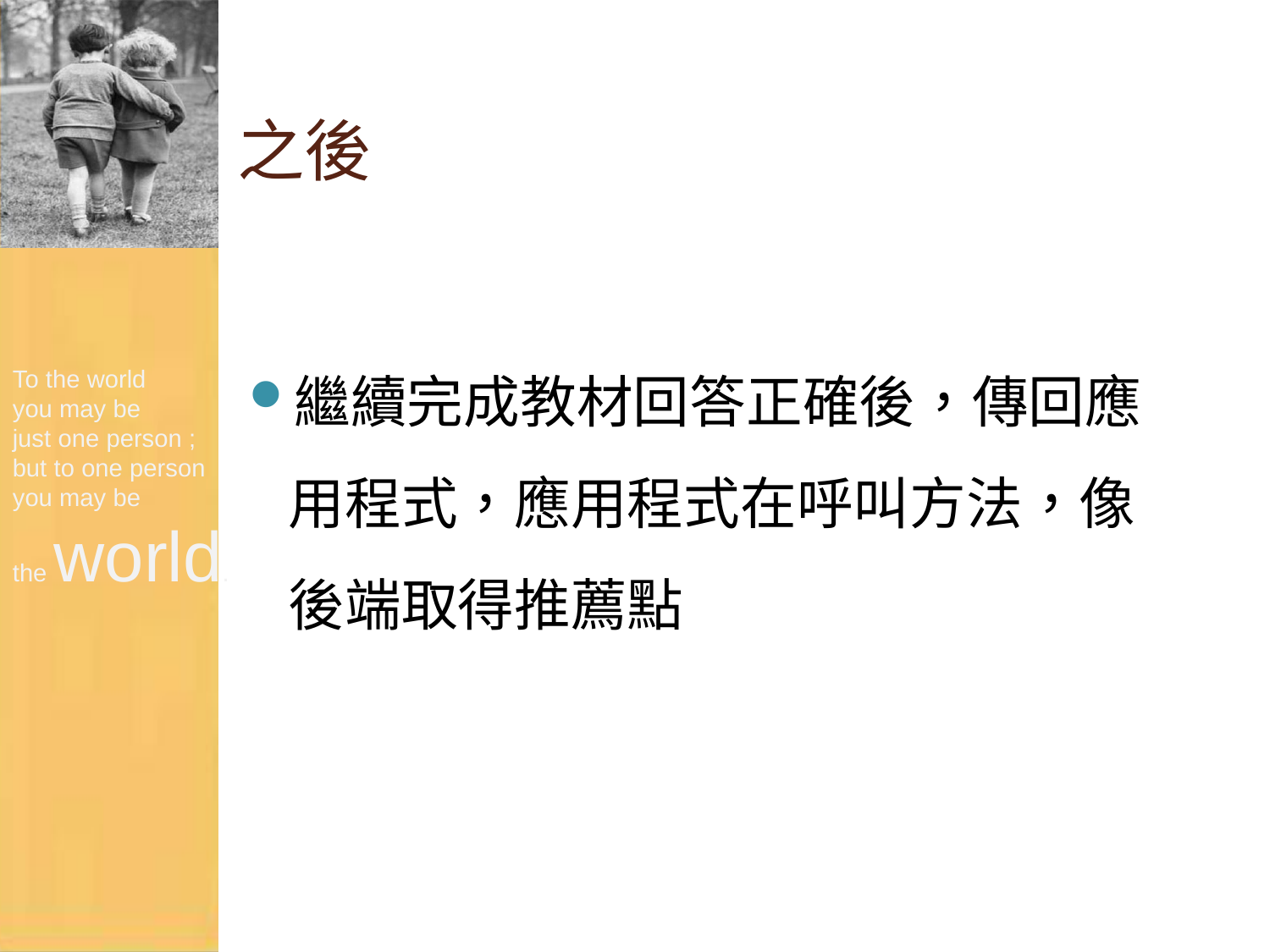

# 之後

繼續完成教材回答正確後，傳回應用程式，應用程式在呼叫方法，像後端取得推薦點